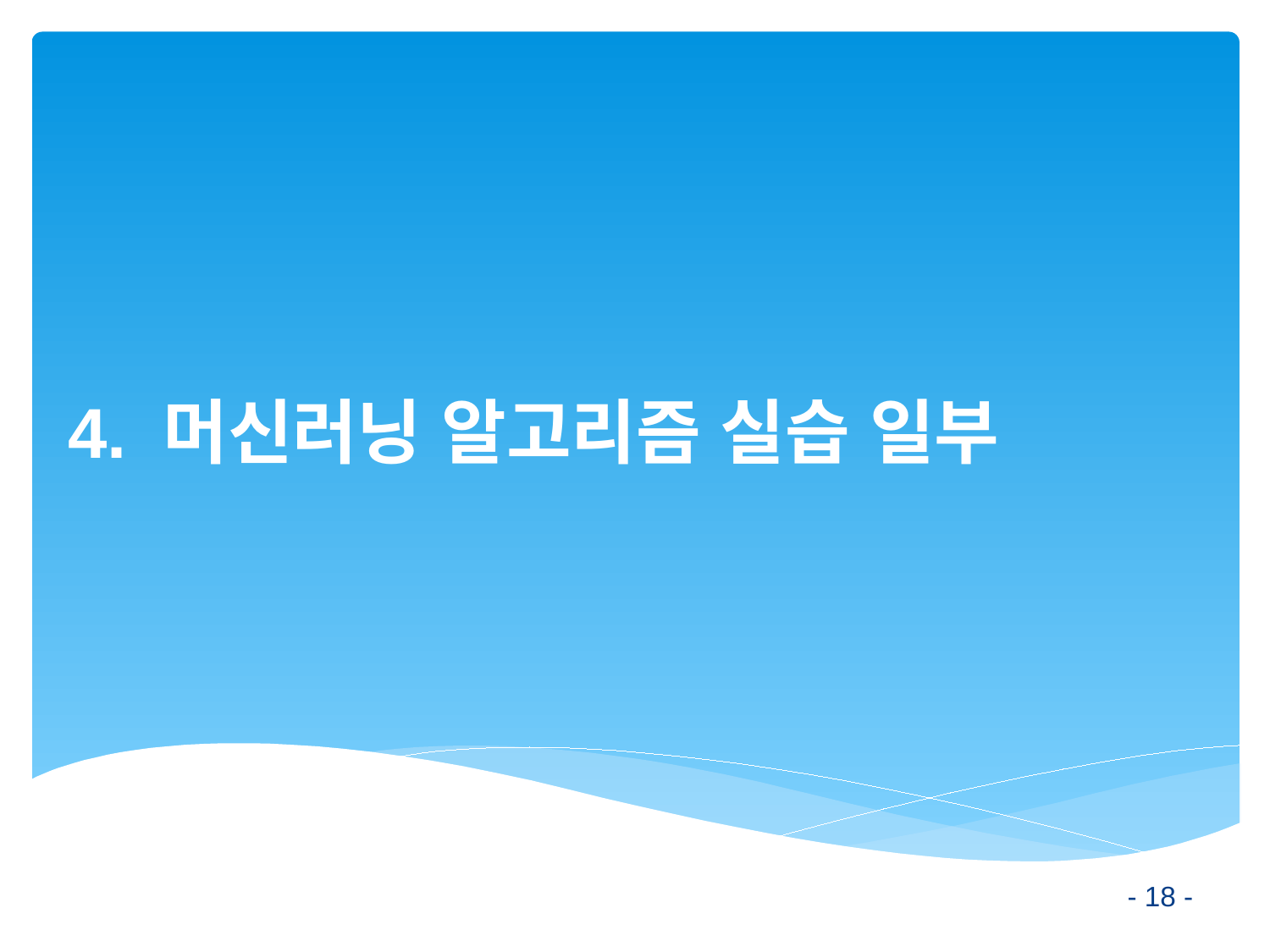

# 4. 머신러닝 알고리즘 실습 일부
- 18 -